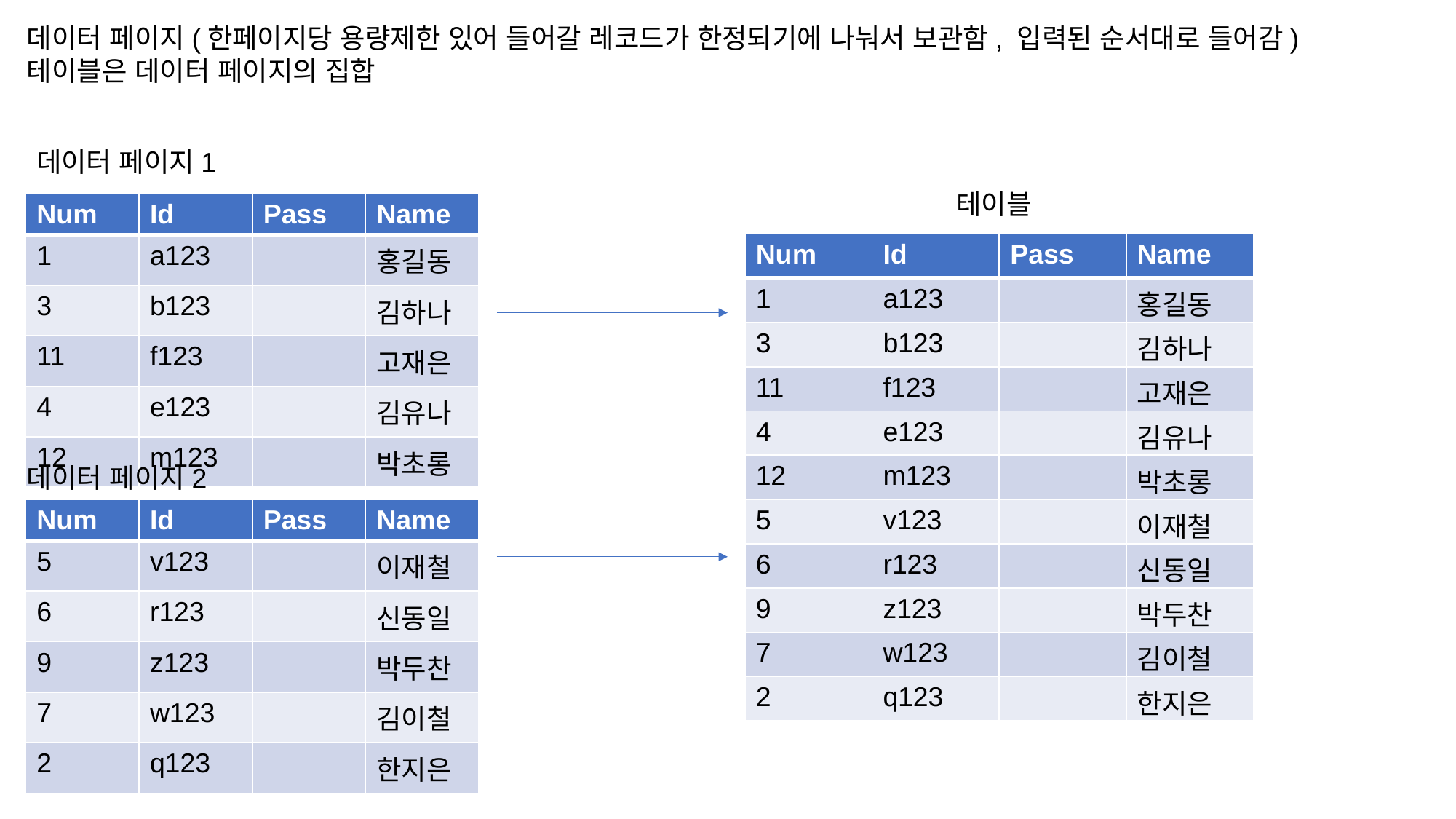

데이터 페이지(한페이지당 용량제한 있어 들어갈 레코드가 한정되기에 나눠서 보관함, 입력된 순서대로 들어감)
테이블은 데이터 페이지의 집합
데이터 페이지1
테이블
| Num | Id | Pass | Name |
| --- | --- | --- | --- |
| 1 | a123 |  | 홍길동 |
| 3 | b123 |  | 김하나 |
| 11 | f123 |  | 고재은 |
| 4 | e123 |  | 김유나 |
| 12 | m123 |  | 박초롱 |
| Num | Id | Pass | Name |
| --- | --- | --- | --- |
| 1 | a123 |  | 홍길동 |
| 3 | b123 |  | 김하나 |
| 11 | f123 |  | 고재은 |
| 4 | e123 |  | 김유나 |
| 12 | m123 |  | 박초롱 |
| 5 | v123 |  | 이재철 |
| 6 | r123 |  | 신동일 |
| 9 | z123 |  | 박두찬 |
| 7 | w123 |  | 김이철 |
| 2 | q123 |  | 한지은 |
데이터 페이지2
| Num | Id | Pass | Name |
| --- | --- | --- | --- |
| 5 | v123 |  | 이재철 |
| 6 | r123 |  | 신동일 |
| 9 | z123 |  | 박두찬 |
| 7 | w123 |  | 김이철 |
| 2 | q123 |  | 한지은 |